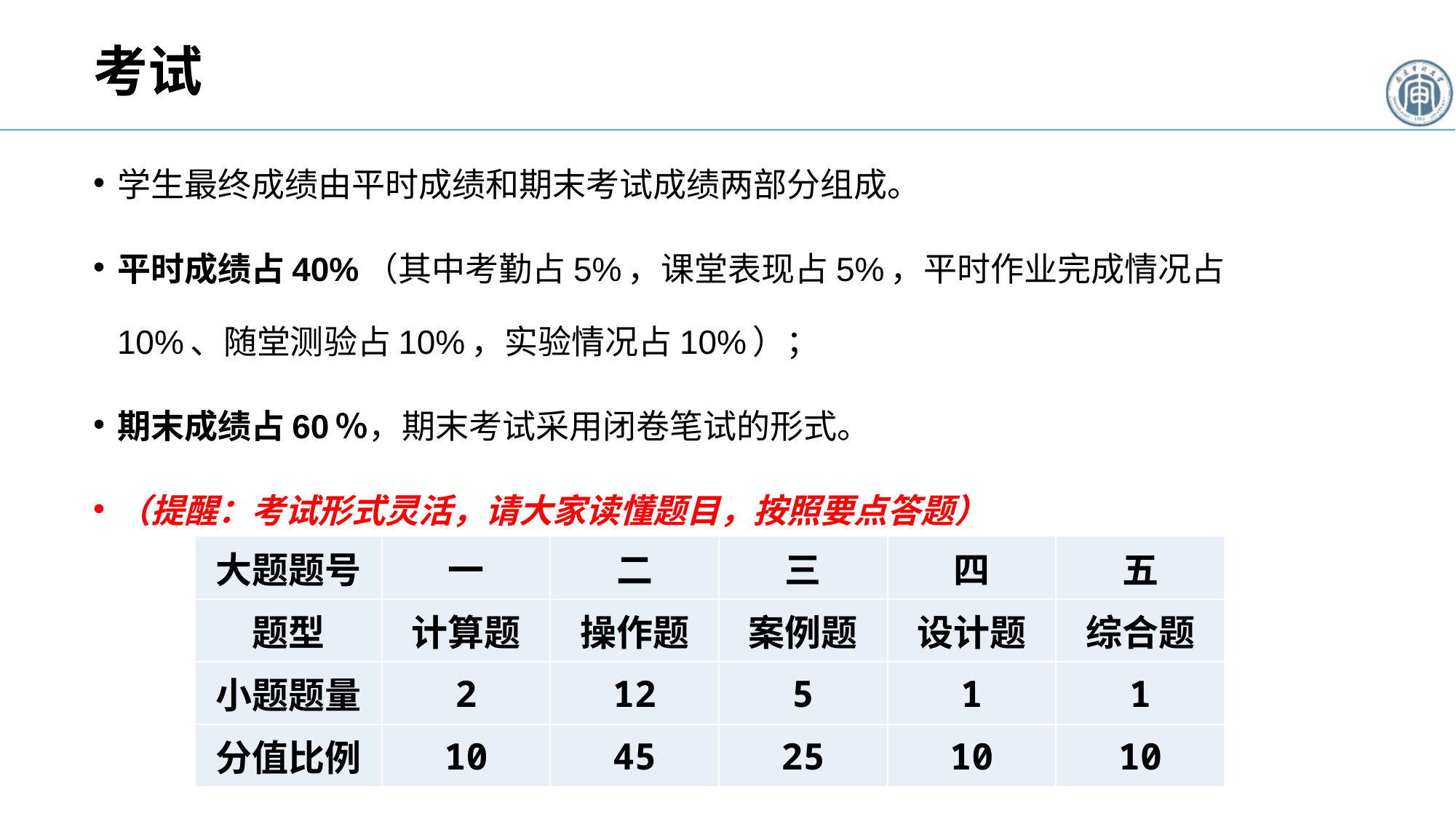

# 考试
学生最终成绩由平时成绩和期末考试成绩两部分组成。
平时成绩占40%（其中考勤占5%，课堂表现占5%，平时作业完成情况占10%、随堂测验占10%，实验情况占10%）；
期末成绩占60％，期末考试采用闭卷笔试的形式。
（提醒：考试形式灵活，请大家读懂题目，按照要点答题）
| 大题题号 | 一 | 二 | 三 | 四 | 五 |
| --- | --- | --- | --- | --- | --- |
| 题型 | 计算题 | 操作题 | 案例题 | 设计题 | 综合题 |
| 小题题量 | 2 | 12 | 5 | 1 | 1 |
| 分值比例 | 10 | 45 | 25 | 10 | 10 |